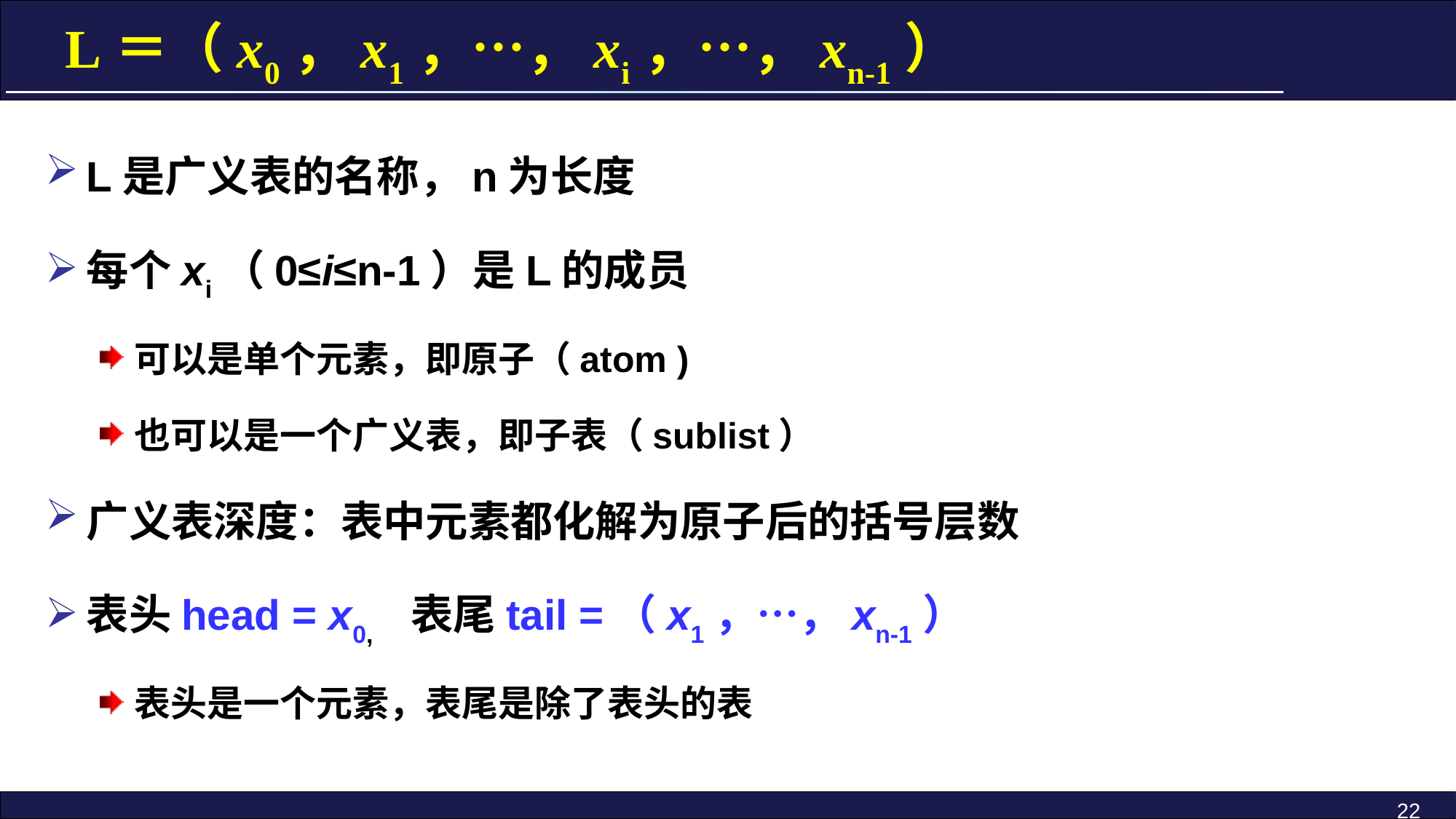

L＝（x0，x1，…，xi，…，xn-1）
L是广义表的名称，n为长度
每个xi（0≤i≤n-1）是L的成员
可以是单个元素，即原子（atom )
也可以是一个广义表，即子表（sublist）
广义表深度：表中元素都化解为原子后的括号层数
表头head = x0,    表尾tail =（x1，…，xn-1）
表头是一个元素，表尾是除了表头的表
22